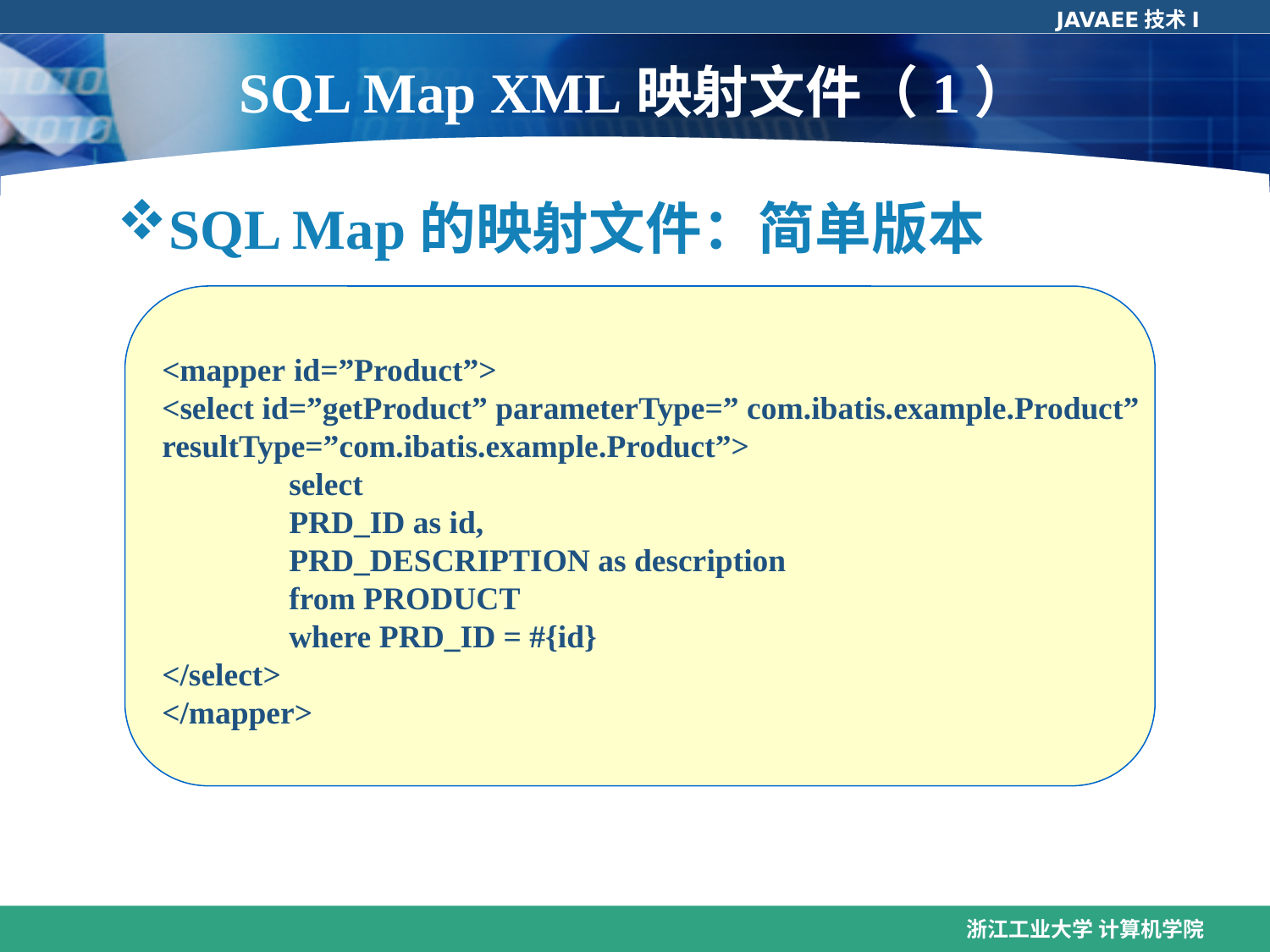

# SQL Map XML映射文件（1）
SQL Map的映射文件：简单版本
<mapper id=”Product”>
<select id=”getProduct” parameterType=” com.ibatis.example.Product”
resultType=”com.ibatis.example.Product”>
	select
	PRD_ID as id,
	PRD_DESCRIPTION as description
	from PRODUCT
	where PRD_ID = #{id}
</select>
</mapper>